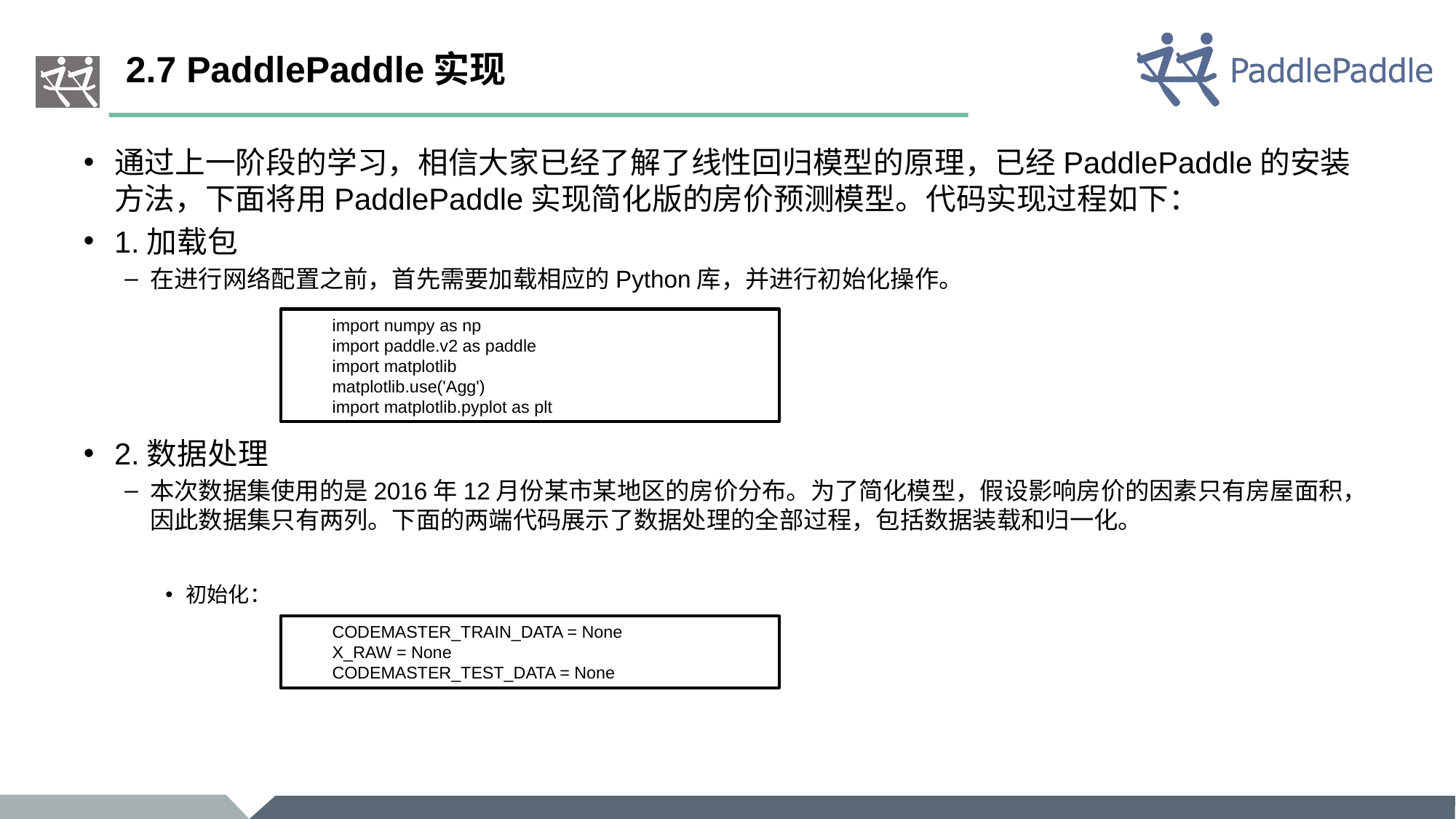

# 2.7 PaddlePaddle实现
通过上一阶段的学习，相信大家已经了解了线性回归模型的原理，已经PaddlePaddle的安装方法，下面将用PaddlePaddle实现简化版的房价预测模型。代码实现过程如下：
1.加载包
在进行网络配置之前，首先需要加载相应的Python库，并进行初始化操作。

2.数据处理
本次数据集使用的是2016年12月份某市某地区的房价分布。为了简化模型，假设影响房价的因素只有房屋面积，因此数据集只有两列。下面的两端代码展示了数据处理的全部过程，包括数据装载和归一化。

初始化：

import numpy as np
import paddle.v2 as paddle
import matplotlib
matplotlib.use('Agg')
import matplotlib.pyplot as plt
CODEMASTER_TRAIN_DATA = None
X_RAW = None
CODEMASTER_TEST_DATA = None